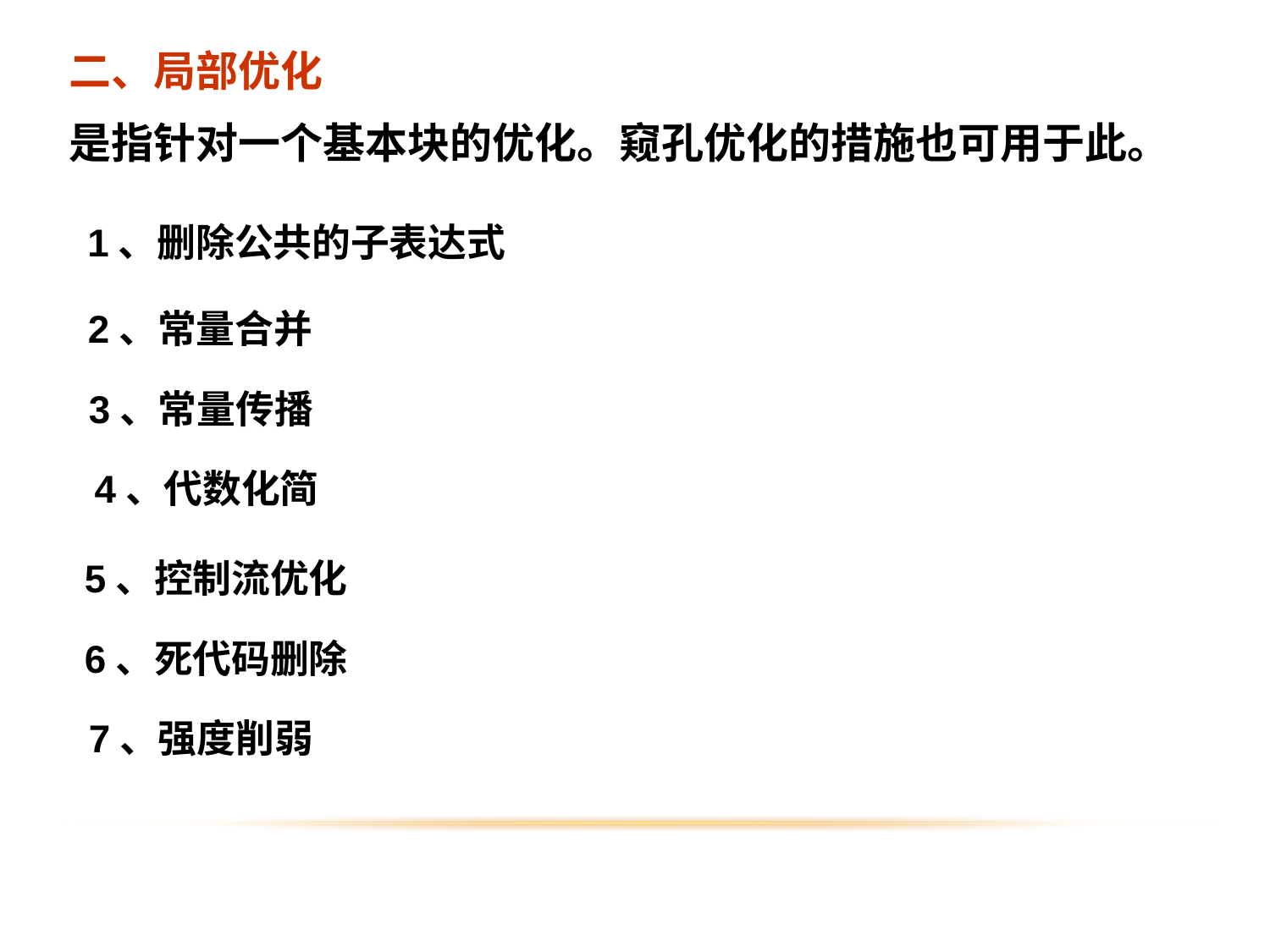

二、局部优化
是指针对一个基本块的优化。窥孔优化的措施也可用于此。
1、删除公共的子表达式
2、常量合并
3、常量传播
4、代数化简
5、控制流优化
6、死代码删除
7、强度削弱